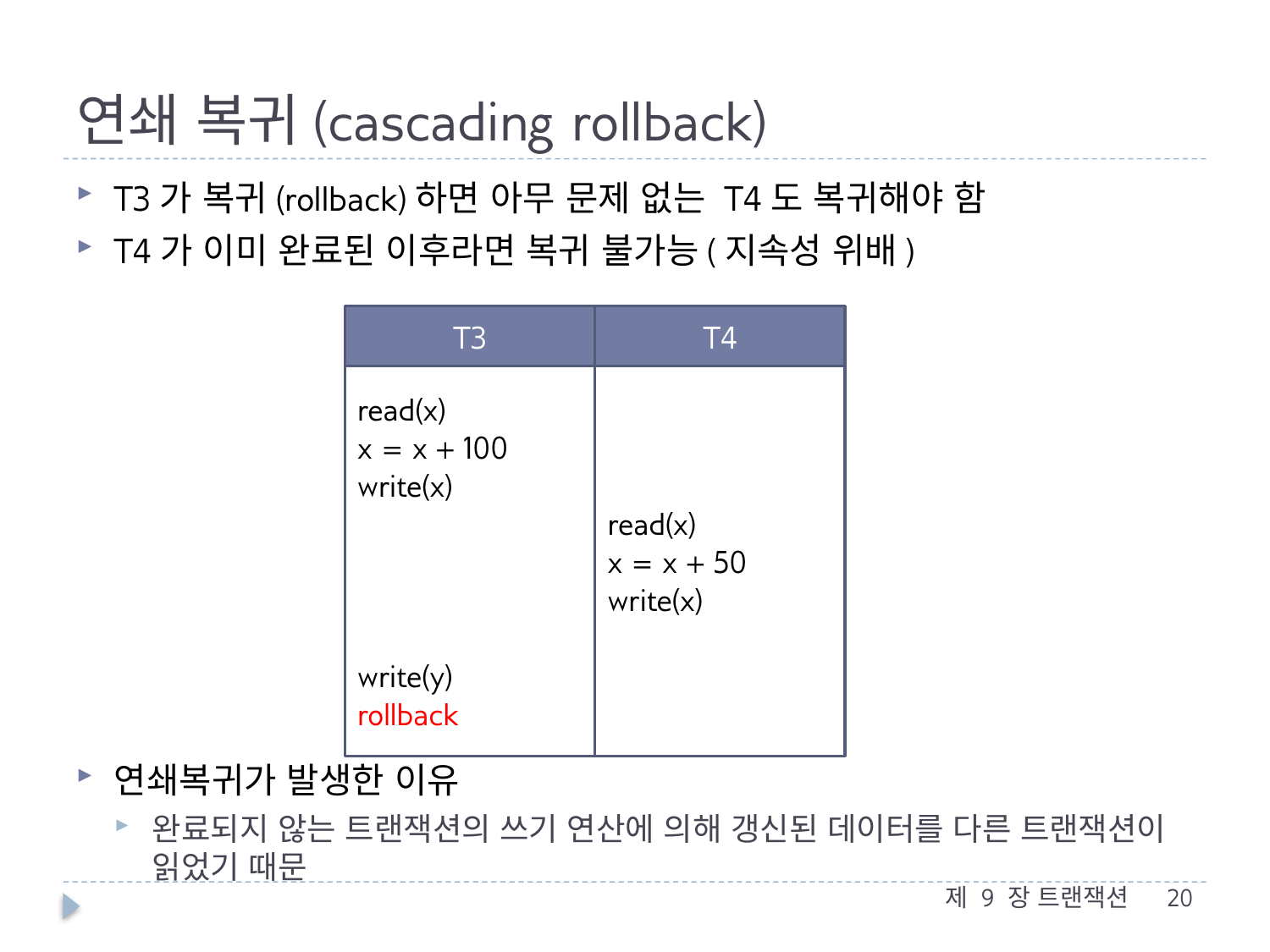

# 연쇄 복귀(cascading rollback)
T3가 복귀(rollback)하면 아무 문제 없는 T4도 복귀해야 함
T4가 이미 완료된 이후라면 복귀 불가능(지속성 위배)

연쇄복귀가 발생한 이유
완료되지 않는 트랜잭션의 쓰기 연산에 의해 갱신된 데이터를 다른 트랜잭션이 읽었기 때문
T3
T4
read(x)
x = x + 100
write(x)

write(y)
rollback
read(x)
x = x + 50
write(x)
제 9 장 트랜잭션
20